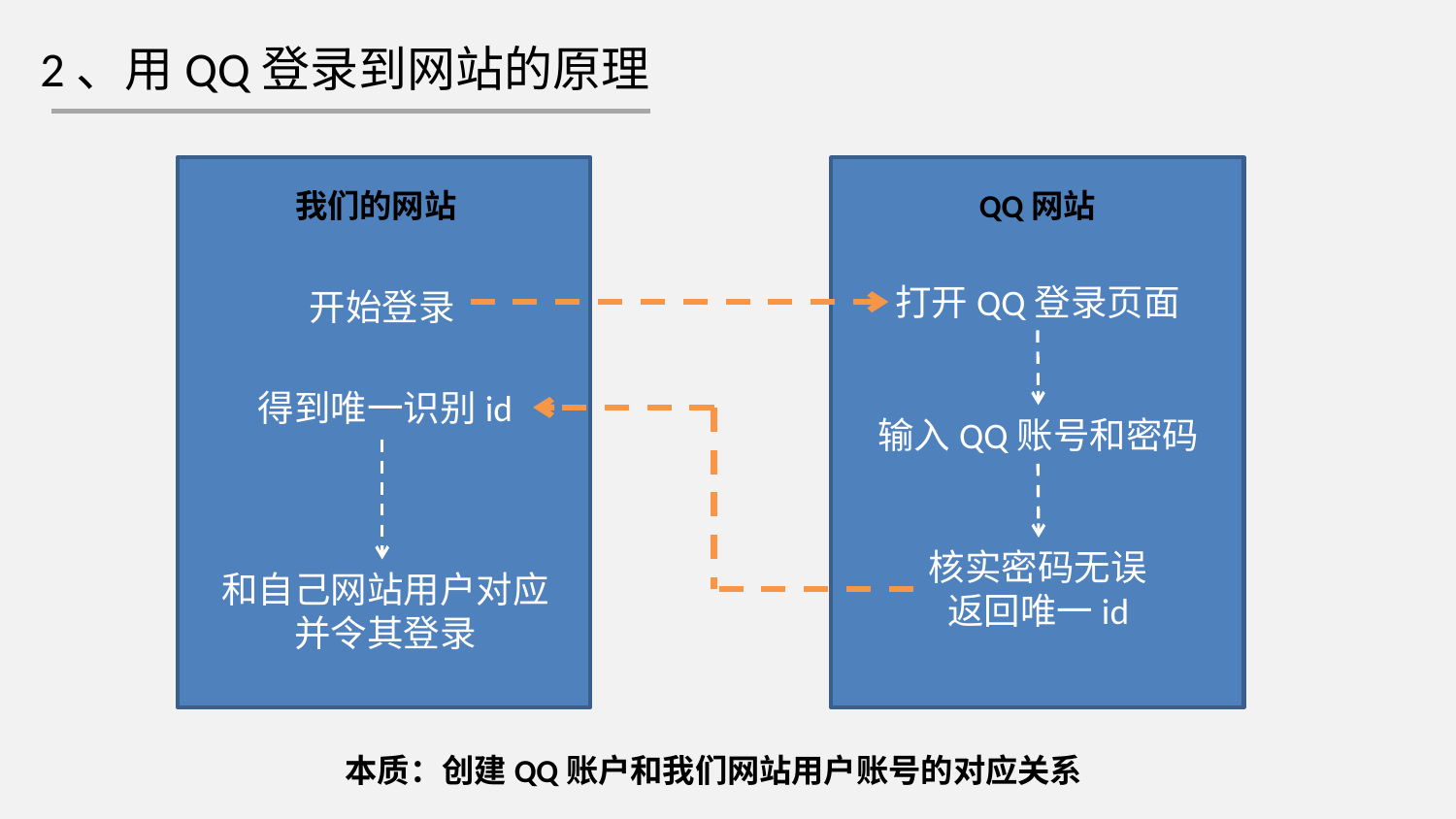

2、用QQ登录到网站的原理

我们的网站
QQ网站
打开QQ登录页面
开始登录
输入QQ账号和密码
得到唯一识别id
和自己网站用户对应
并令其登录
核实密码无误
返回唯一id
本质：创建QQ账户和我们网站用户账号的对应关系